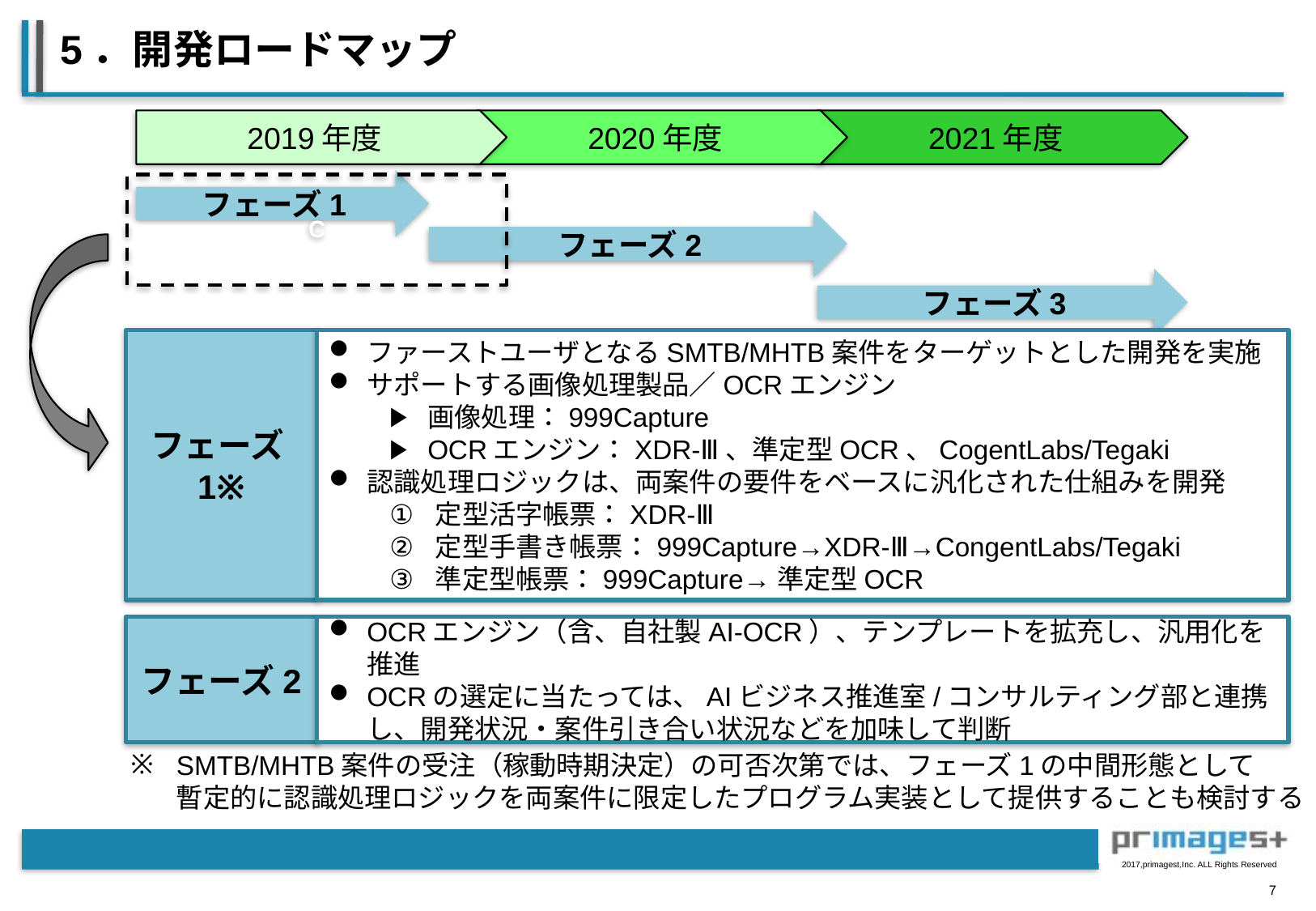

# 5．開発ロードマップ
2020年度
2019年度
2021年度
フェーズ1
C
フェーズ2

フェーズ3
フェーズ1※
ファーストユーザとなるSMTB/MHTB案件をターゲットとした開発を実施
サポートする画像処理製品／OCRエンジン
画像処理：999Capture
OCRエンジン：XDR-Ⅲ、準定型OCR、CogentLabs/Tegaki
認識処理ロジックは、両案件の要件をベースに汎化された仕組みを開発
定型活字帳票：XDR-Ⅲ
定型手書き帳票：999Capture→XDR-Ⅲ→CongentLabs/Tegaki
準定型帳票：999Capture→準定型OCR
フェーズ2
OCRエンジン（含、自社製AI-OCR）、テンプレートを拡充し、汎用化を推進
OCRの選定に当たっては、AIビジネス推進室/コンサルティング部と連携し、開発状況・案件引き合い状況などを加味して判断
SMTB/MHTB案件の受注（稼動時期決定）の可否次第では、フェーズ1の中間形態として
暫定的に認識処理ロジックを両案件に限定したプログラム実装として提供することも検討する
7